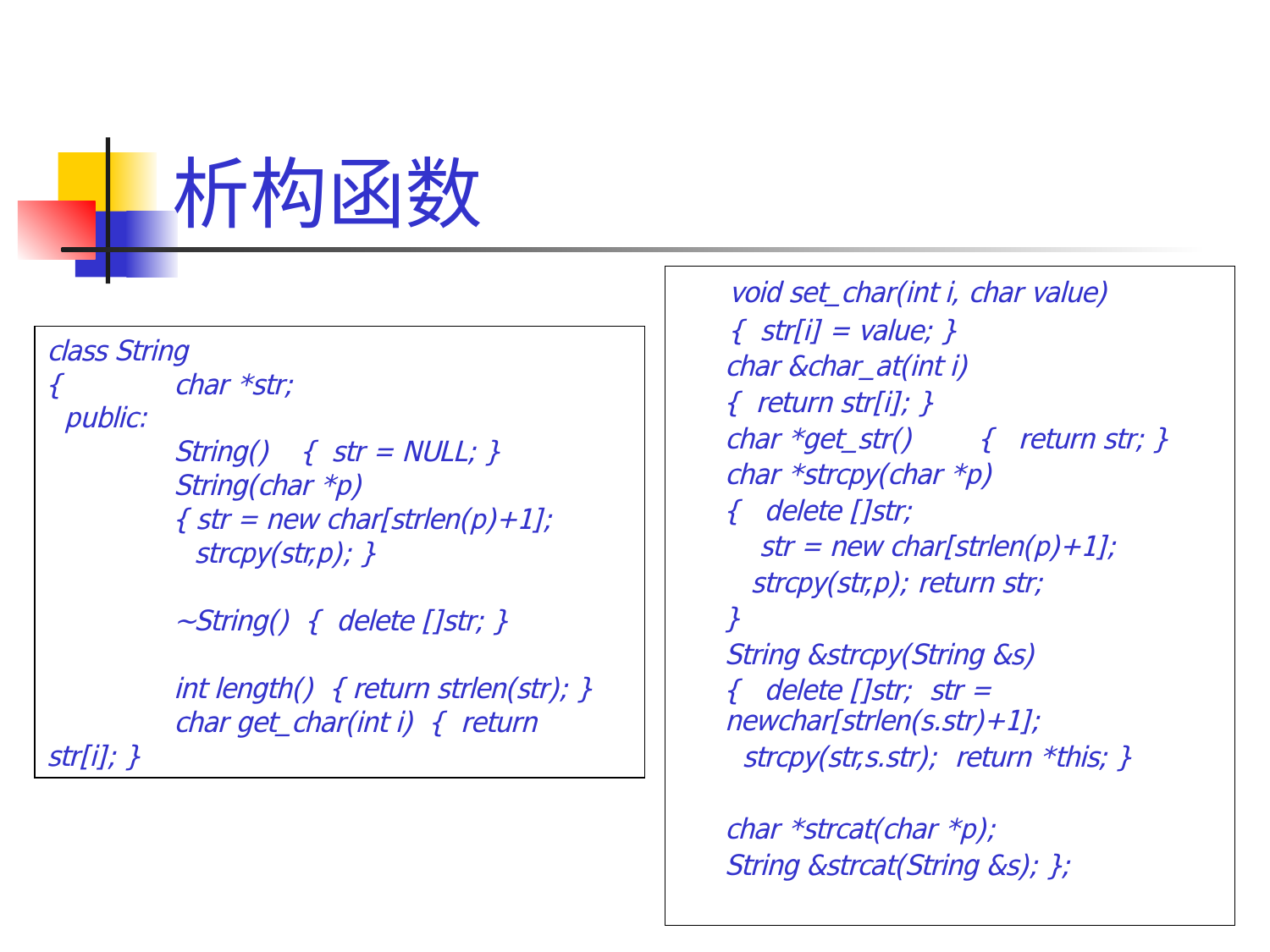

# 析构函数
     void set_char(int i, char value)
      {  str[i] = value; }
	char &char_at(int i)
 	{  return str[i]; }
	char *get_str() 	{   return str; }
	char *strcpy(char *p)
	{   delete []str;
	    str = new char[strlen(p)+1];
	   strcpy(str,p); return str;
	}
	String &strcpy(String &s)
	{   delete []str;  str = newchar[strlen(s.str)+1];
	  strcpy(str,s.str);  return *this; }

	char *strcat(char *p);
	String &strcat(String &s); };
class String
{  	char *str;
  public:
   	String() 	{  str = NULL; }
   	String(char *p)
	{ str = new char[strlen(p)+1];
                 strcpy(str,p); }

   	~String()  {  delete []str; }

	int length()  { return strlen(str); }
	char get_char(int i)  {  return str[i]; }